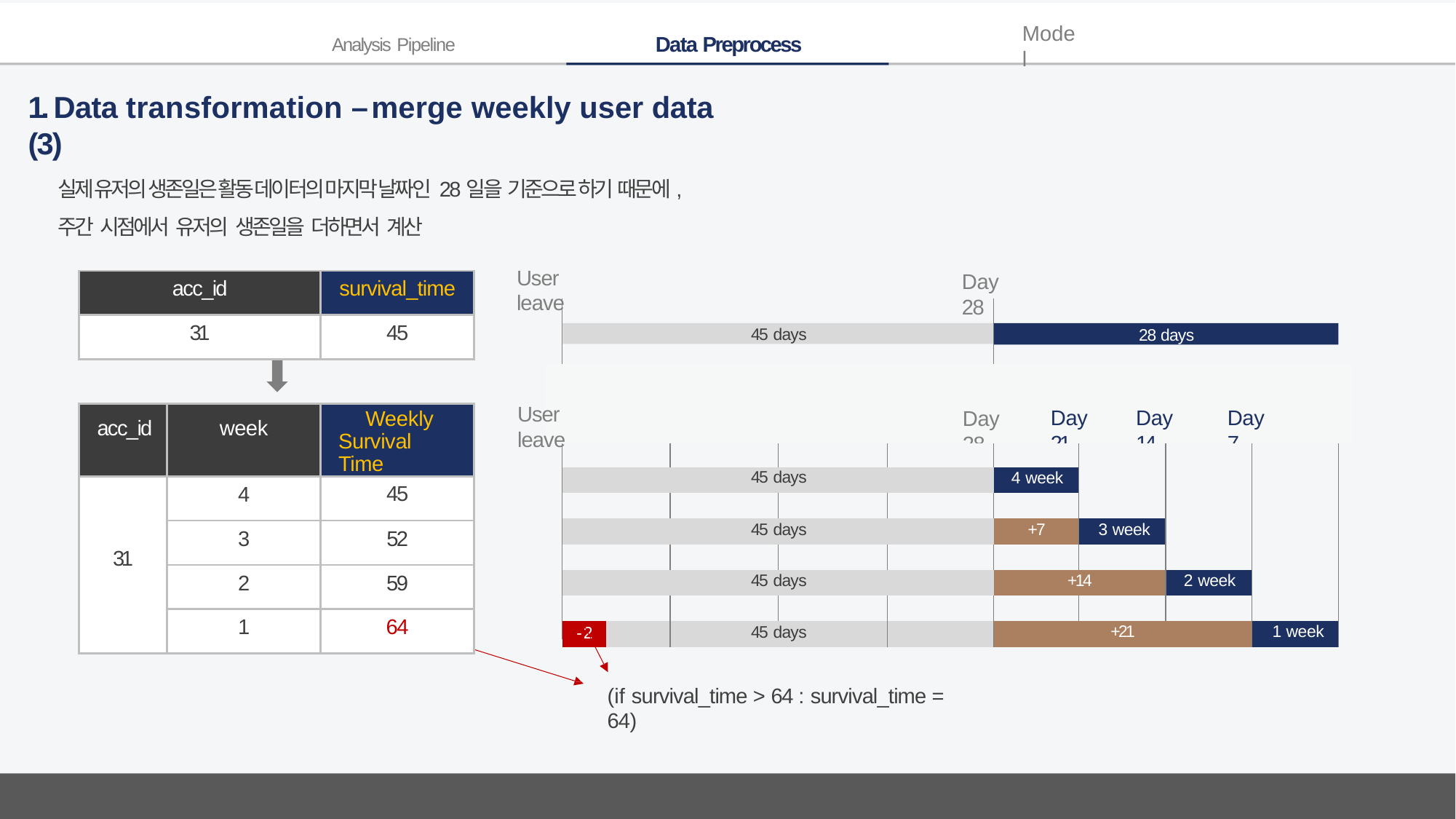

Analysis Pipeline	Data Preprocess
Model

# 1. Data transformation – merge weekly user data (3)
실제 유저의 생존일은 활동 데이터의 마지막 날짜인 28일을 기준으로 하기 때문에,  주간 시점에서 유저의 생존일을 더하면서 계산
User leave
Day 28
| acc\_id | survival\_time |
| --- | --- |
| 31 | 45 |

45 days
28 days

User leave
Day 21
Day 14
Day 7
Day 28
| acc\_id | week | Weekly Survival Time |
| --- | --- | --- |
| 31 | 4 | 45 |
|  | 3 | 52 |
|  | 2 | 59 |
|  | 1 | 64 |
|  |  |  |  |  |  |  |  |  |
| --- | --- | --- | --- | --- | --- | --- | --- | --- |
| 45 days |  |  |  |  | 4 week |  |  |  |
|  |  |  |  |  |  |  |  |  |
| 45 days |  |  |  |  | +7 | 3 week |  |  |
|  |  |  |  |  |  |  |  |  |
| 45 days |  |  |  |  | +14 |  | 2 week |  |
|  |  |  |  |  |  |  |  |  |
| -2 |  | 45 days |  |  | +21 |  |  | 1 week |

(if survival_time > 64 : survival_time = 64)